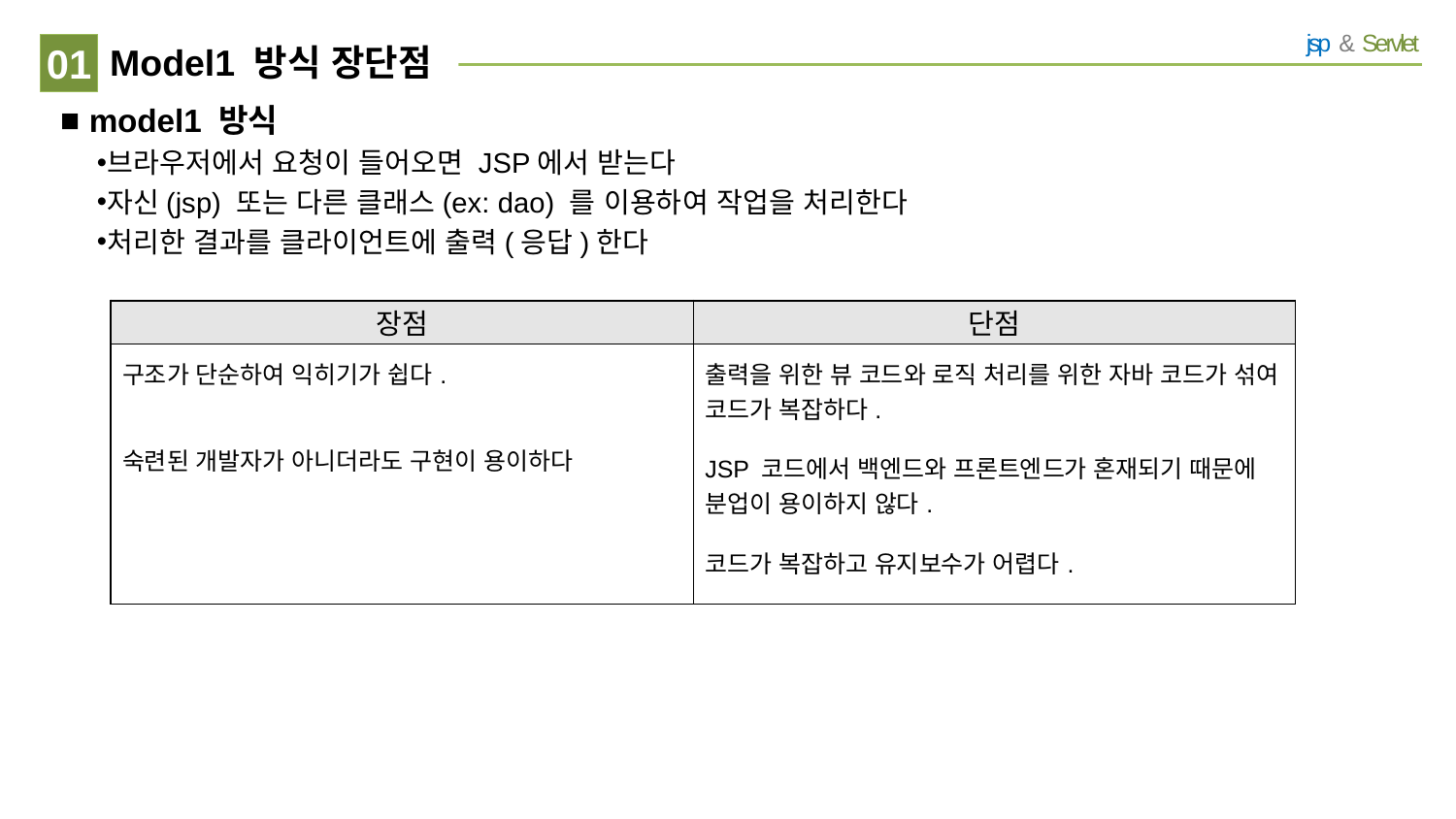

Redirect
01
# Model1 방식 장단점
model1 방식
브라우저에서 요청이 들어오면 JSP에서 받는다
자신(jsp) 또는 다른 클래스(ex: dao) 를 이용하여 작업을 처리한다
처리한 결과를 클라이언트에 출력(응답)한다
| 장점 | 단점 |
| --- | --- |
| 구조가 단순하여 익히기가 쉽다. 숙련된 개발자가 아니더라도 구현이 용이하다 | 출력을 위한 뷰 코드와 로직 처리를 위한 자바 코드가 섞여 코드가 복잡하다. JSP 코드에서 백엔드와 프론트엔드가 혼재되기 때문에 분업이 용이하지 않다. 코드가 복잡하고 유지보수가 어렵다. |